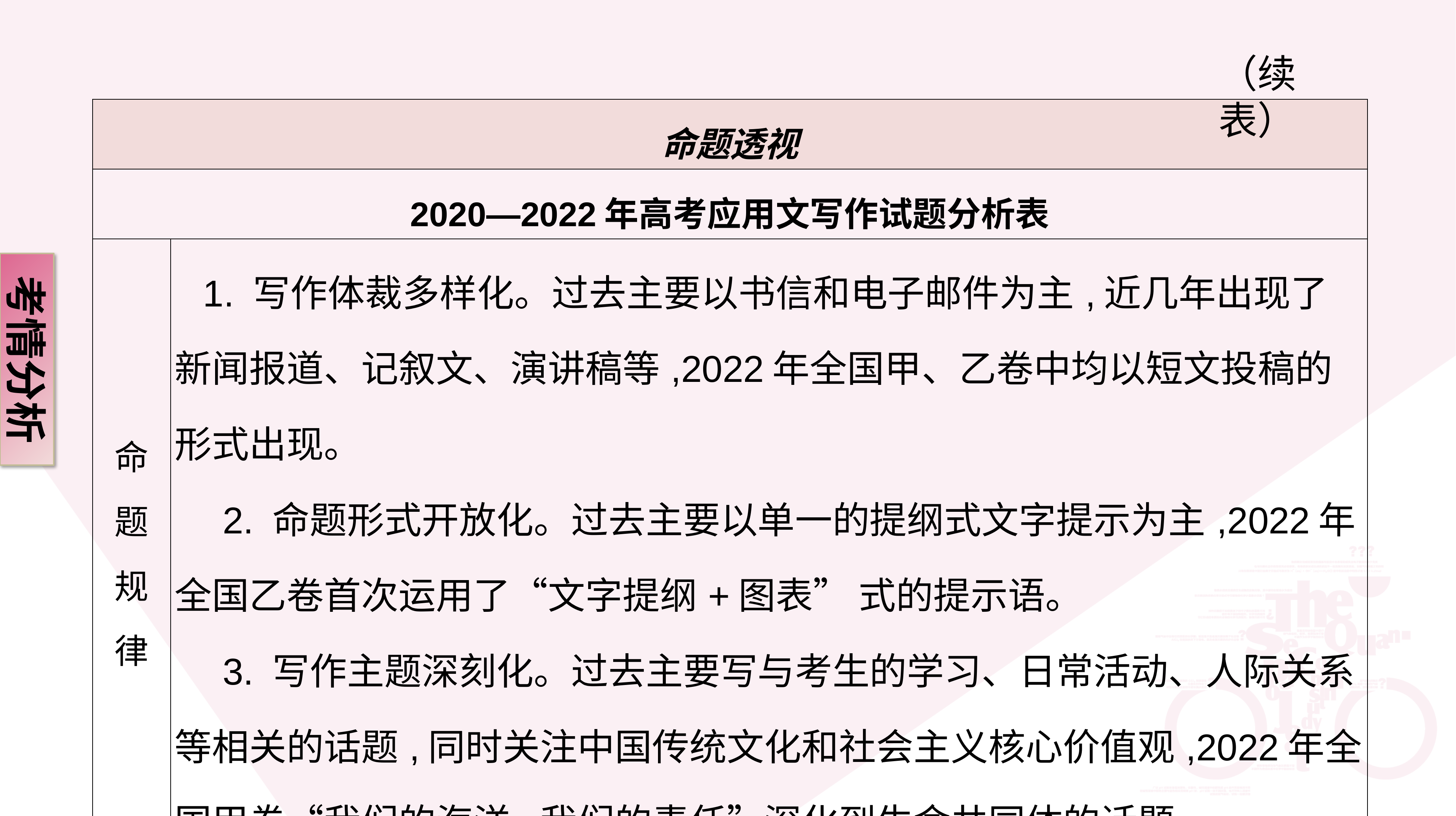

（续表）
| 命题透视 |  |
| --- | --- |
| 2020—2022年高考应用文写作试题分析表 |  |
| 命题 规律 | 1. 写作体裁多样化。过去主要以书信和电子邮件为主,近几年出现了新闻报道、记叙文、演讲稿等,2022年全国甲、乙卷中均以短文投稿的形式出现。 　2. 命题形式开放化。过去主要以单一的提纲式文字提示为主,2022年全国乙卷首次运用了“文字提纲+图表” 式的提示语。 　3. 写作主题深刻化。过去主要写与考生的学习、日常活动、人际关系等相关的话题,同时关注中国传统文化和社会主义核心价值观,2022年全国甲卷“我们的海洋,我们的责任”深化到生命共同体的话题。 |
考情分析